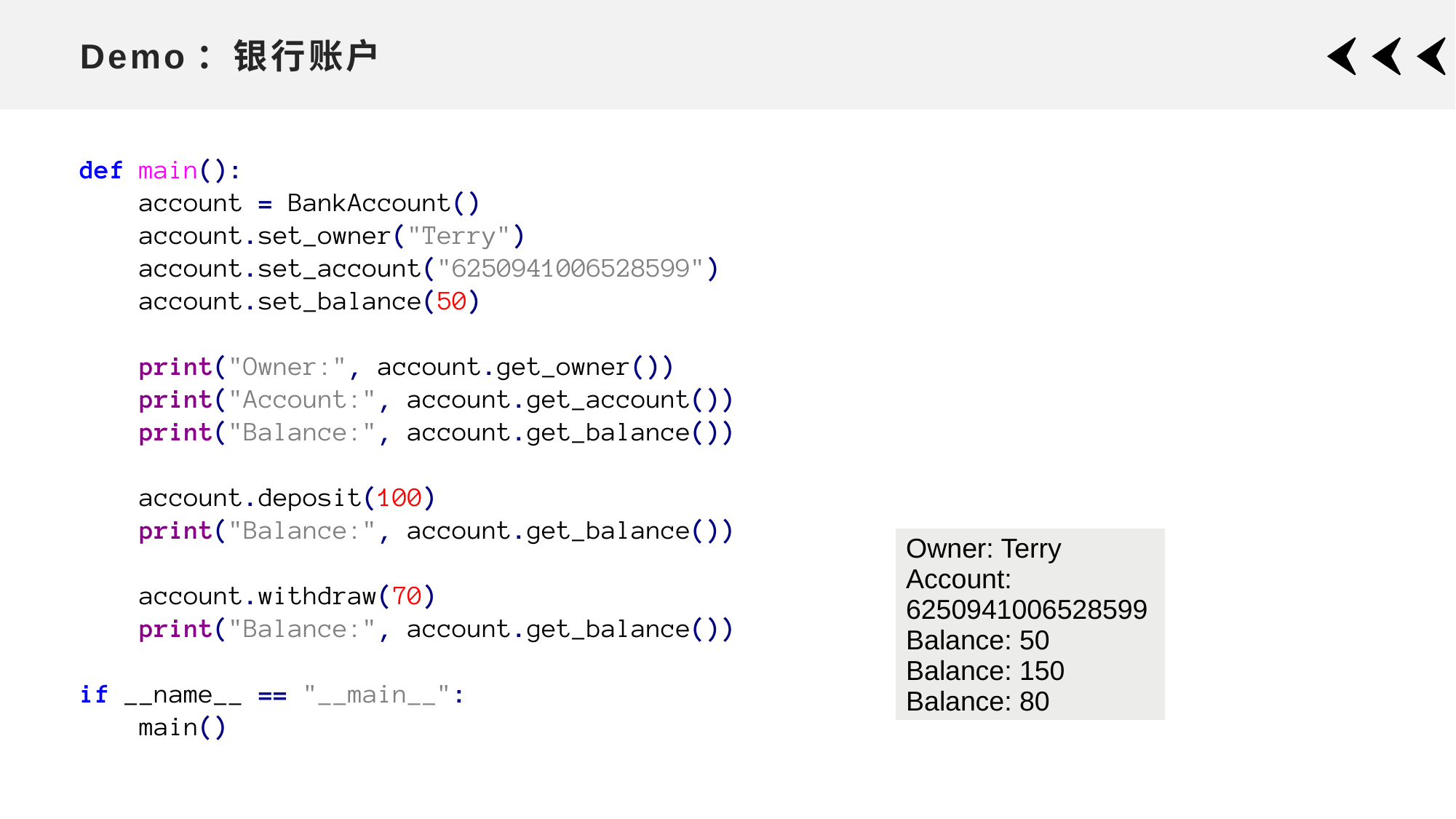

# Demo：银行账户
def main():
    account = BankAccount()
    account.set_owner("Terry")
    account.set_account("6250941006528599")
    account.set_balance(50)

    print("Owner:", account.get_owner())
    print("Account:", account.get_account())
    print("Balance:", account.get_balance())

    account.deposit(100)
    print("Balance:", account.get_balance())

    account.withdraw(70)
    print("Balance:", account.get_balance())

if __name__ == "__main__":
    main()
| Owner: Terry Account: 6250941006528599 Balance: 50 Balance: 150 Balance: 80 |
| --- |